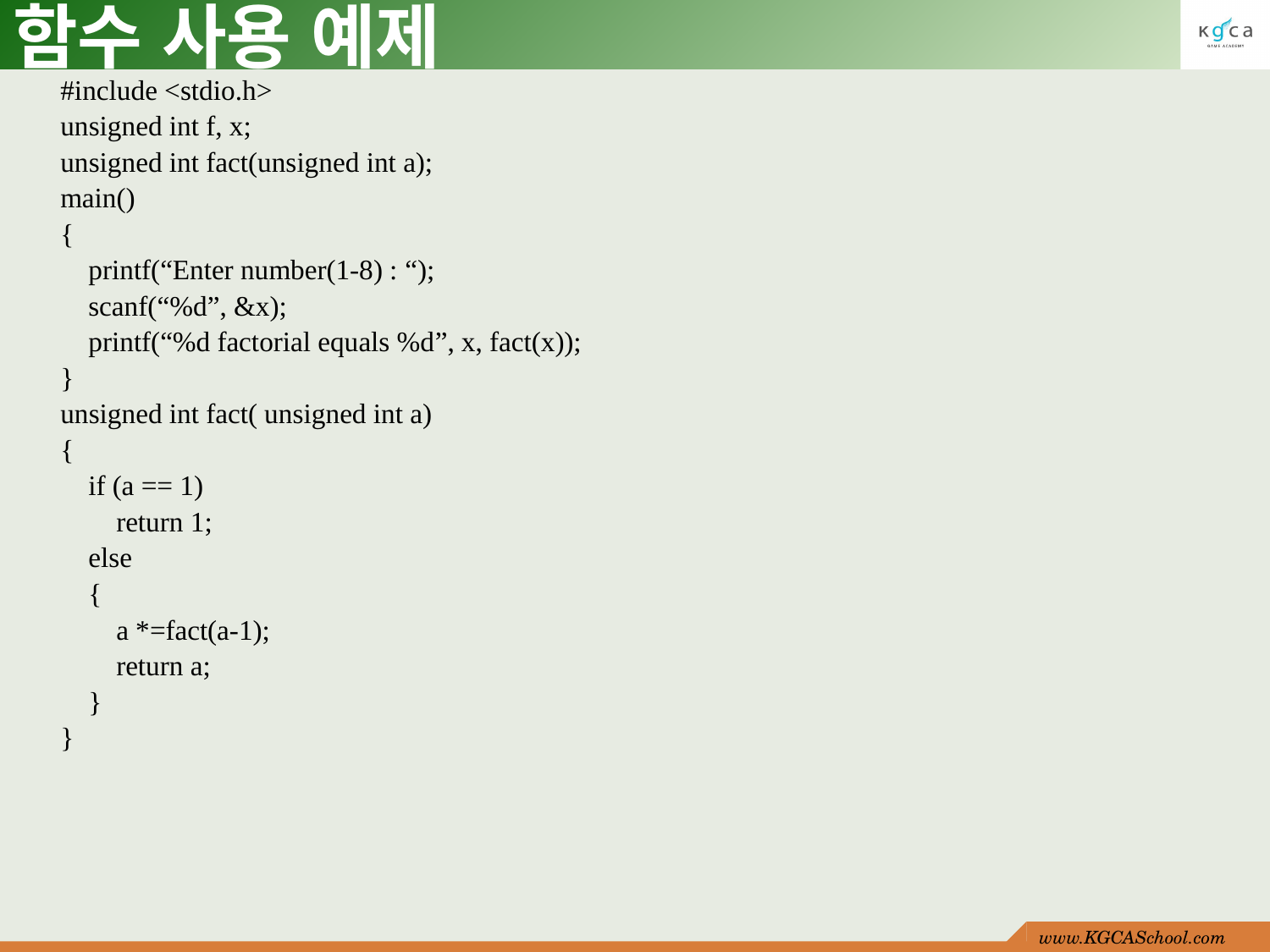

# 함수 사용 예제
#include <stdio.h>
unsigned int f, x;
unsigned int fact(unsigned int a);
main()
{
    printf(“Enter number(1-8) : “);
    scanf(“%d”, &x);
    printf(“%d factorial equals %d”, x, fact(x));
}
unsigned int fact( unsigned int a)
{
    if (a == 1)
        return 1;
    else
    {
        a *=fact(a-1);
        return a;
    }
}